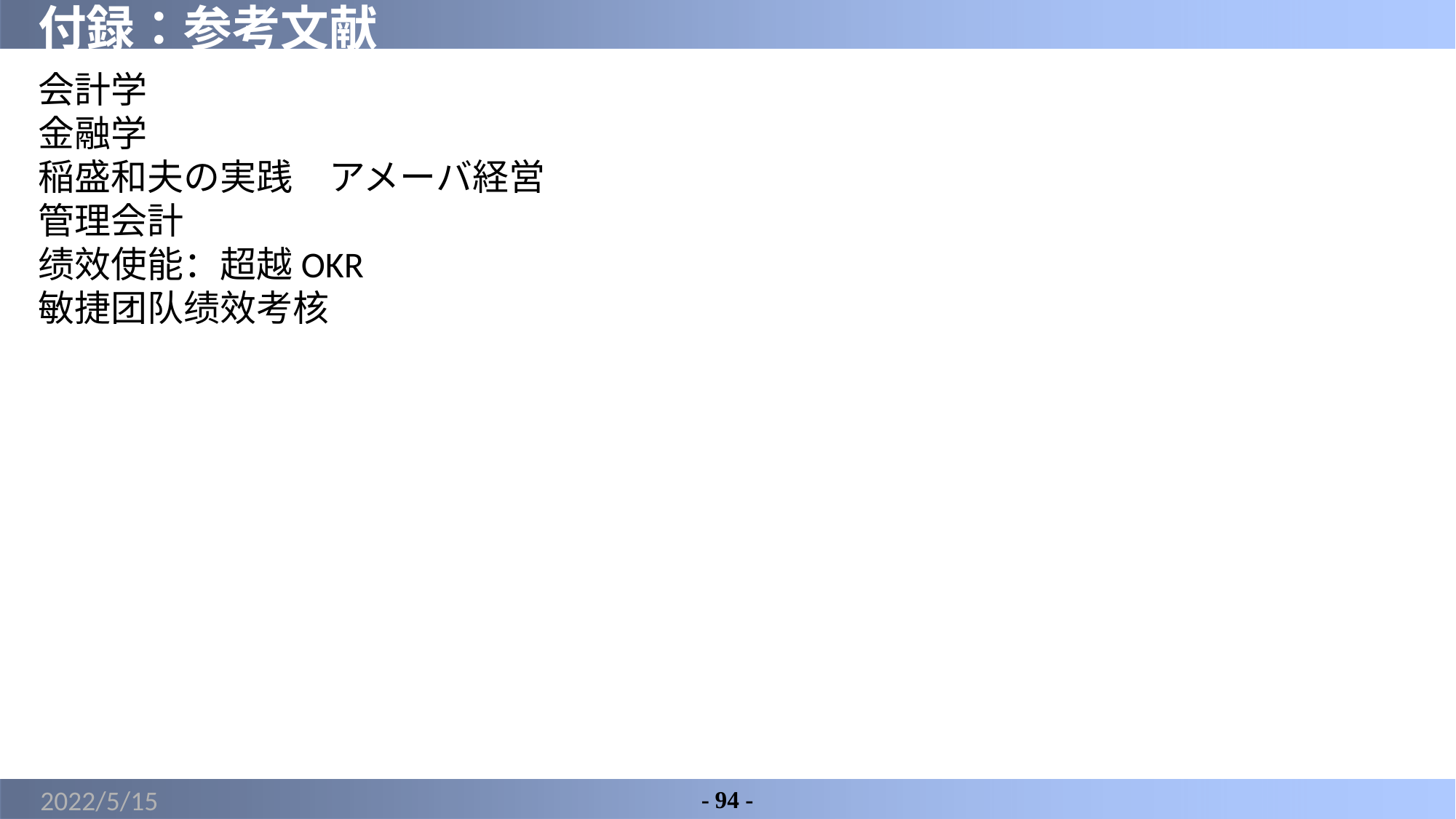

# 付録：参考文献
会計学
金融学
稲盛和夫の実践　アメーバ経営
管理会計
绩效使能：超越OKR
敏捷团队绩效考核

2022/5/15
- 94 -